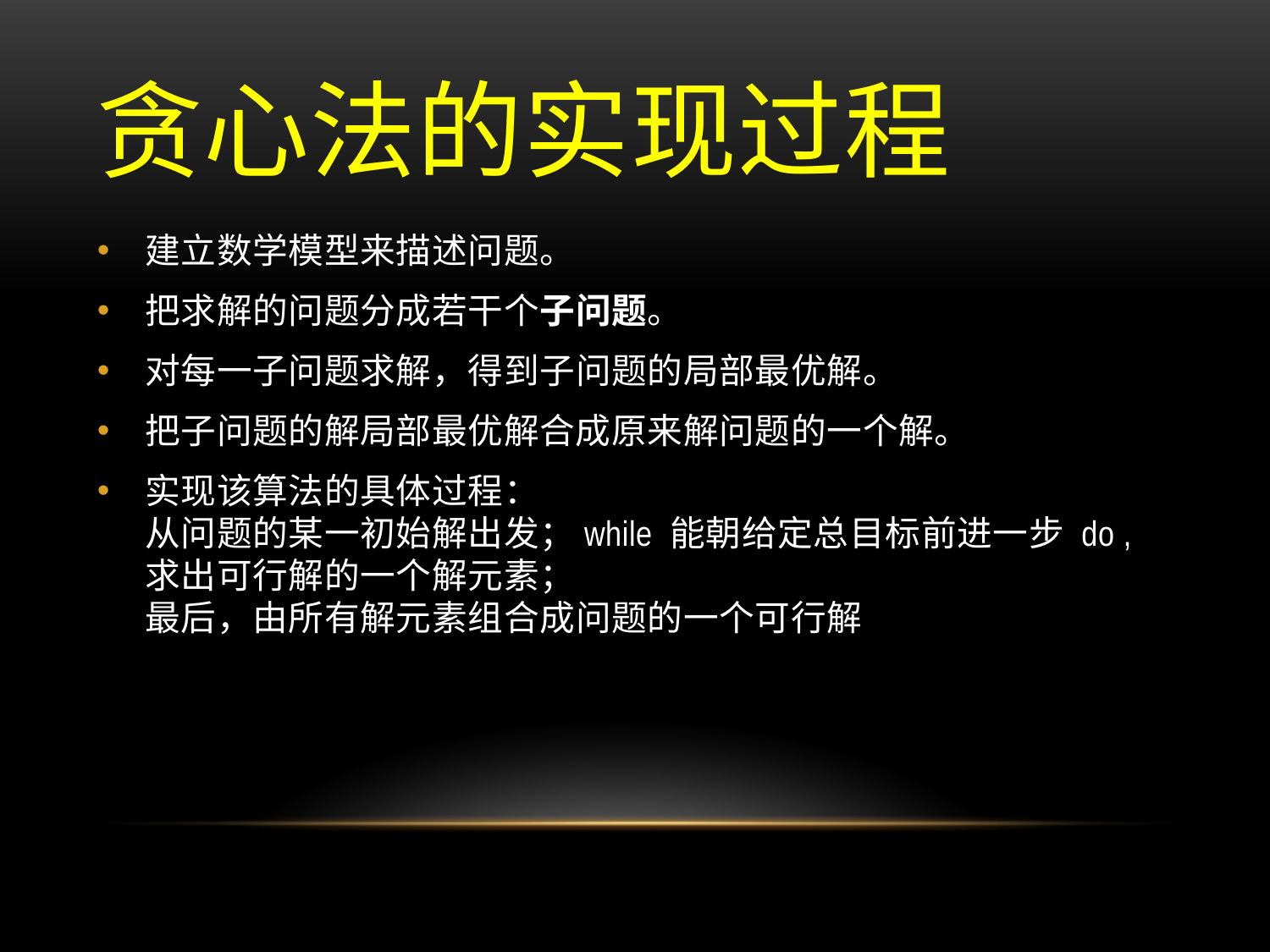

# 贪心法的实现过程
建立数学模型来描述问题。
把求解的问题分成若干个子问题。
对每一子问题求解，得到子问题的局部最优解。
把子问题的解局部最优解合成原来解问题的一个解。
实现该算法的具体过程：
从问题的某一初始解出发；while 能朝给定总目标前进一步 do ,求出可行解的一个解元素；
最后，由所有解元素组合成问题的一个可行解